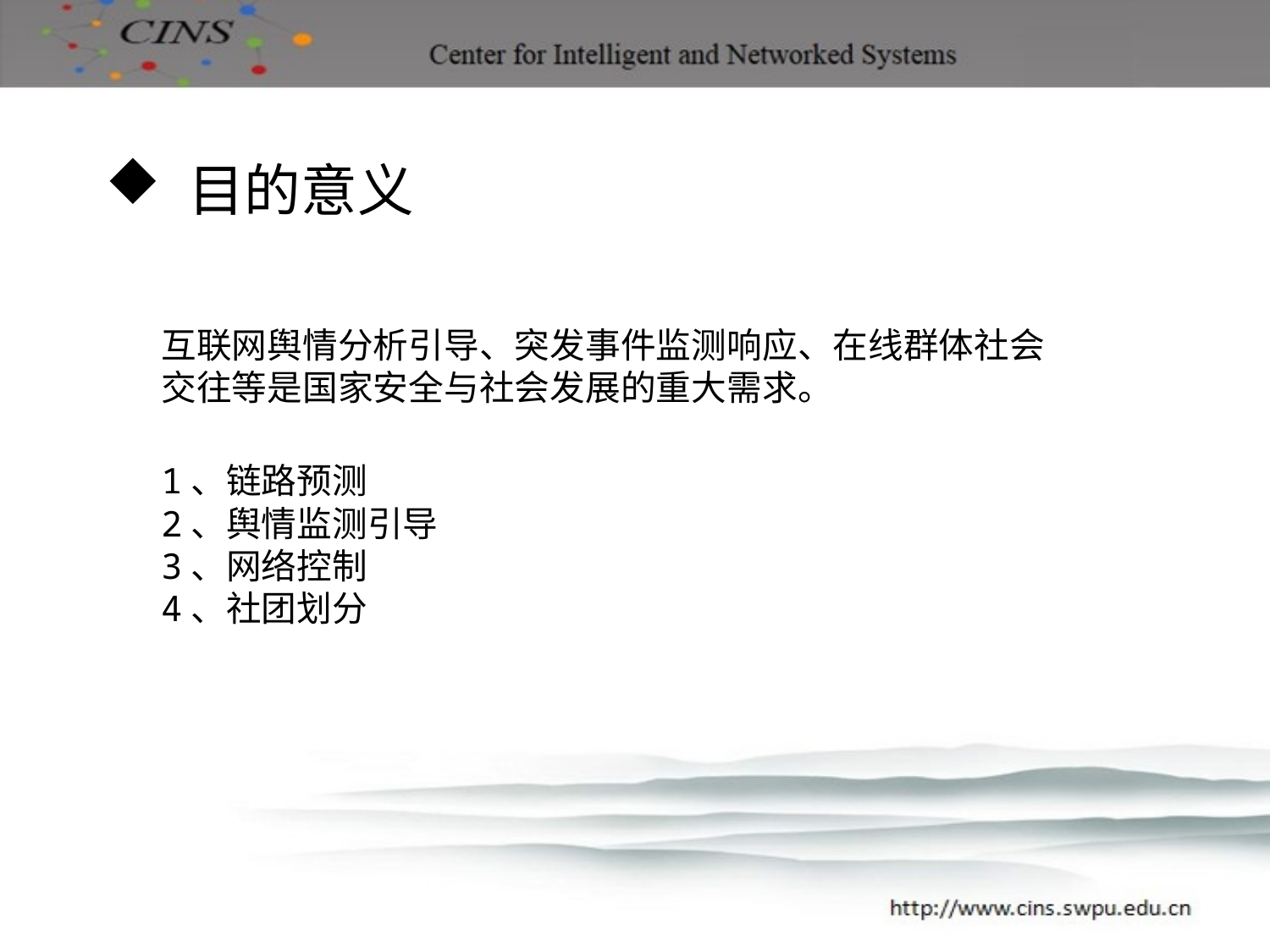

目的意义
互联网舆情分析引导、突发事件监测响应、在线群体社会交往等是国家安全与社会发展的重大需求。

1、链路预测
2、舆情监测引导
3、网络控制
4、社团划分